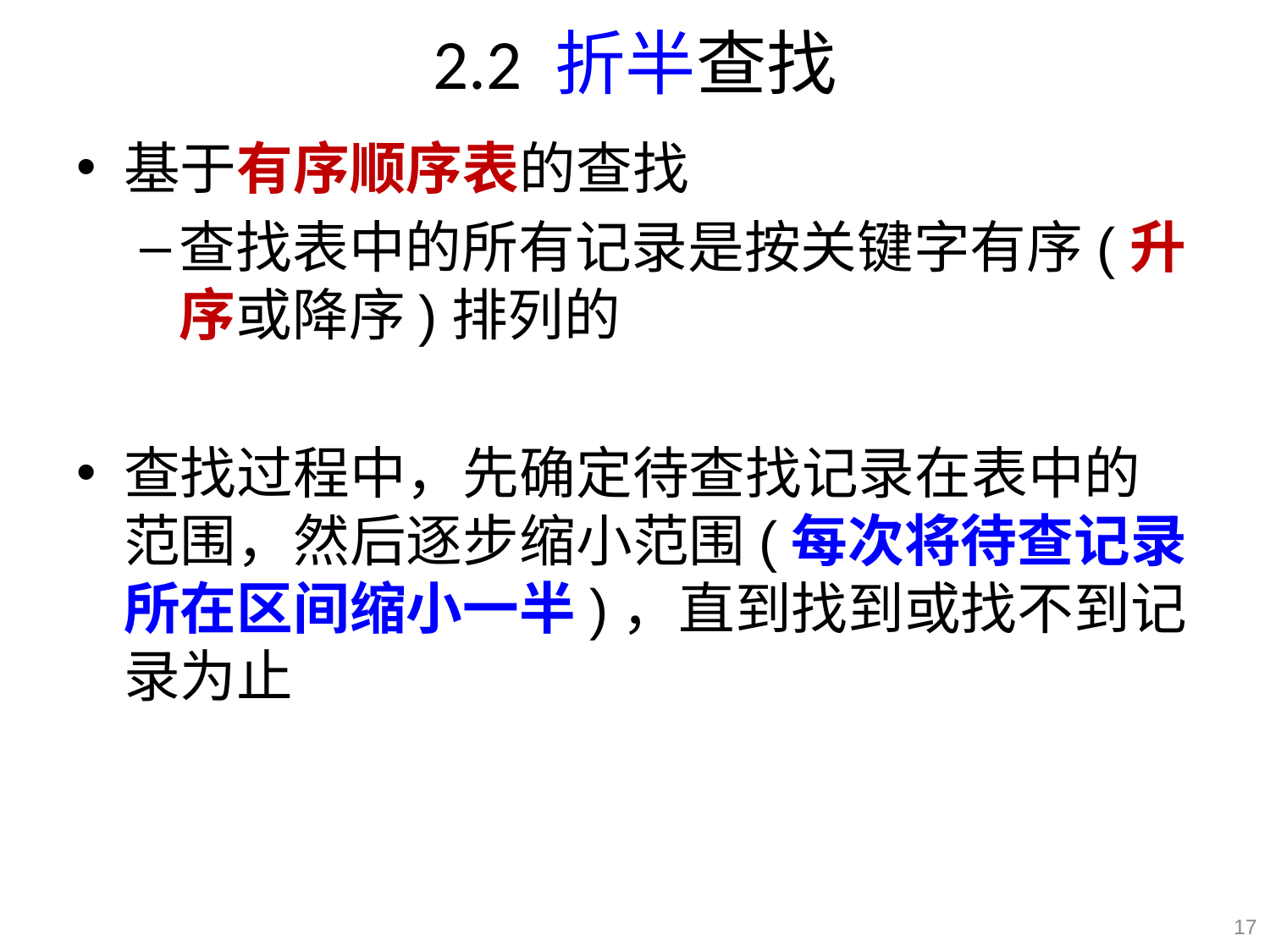

# 2.2 折半查找
基于有序顺序表的查找
查找表中的所有记录是按关键字有序(升序或降序)排列的

查找过程中，先确定待查找记录在表中的范围，然后逐步缩小范围(每次将待查记录所在区间缩小一半)，直到找到或找不到记录为止
17